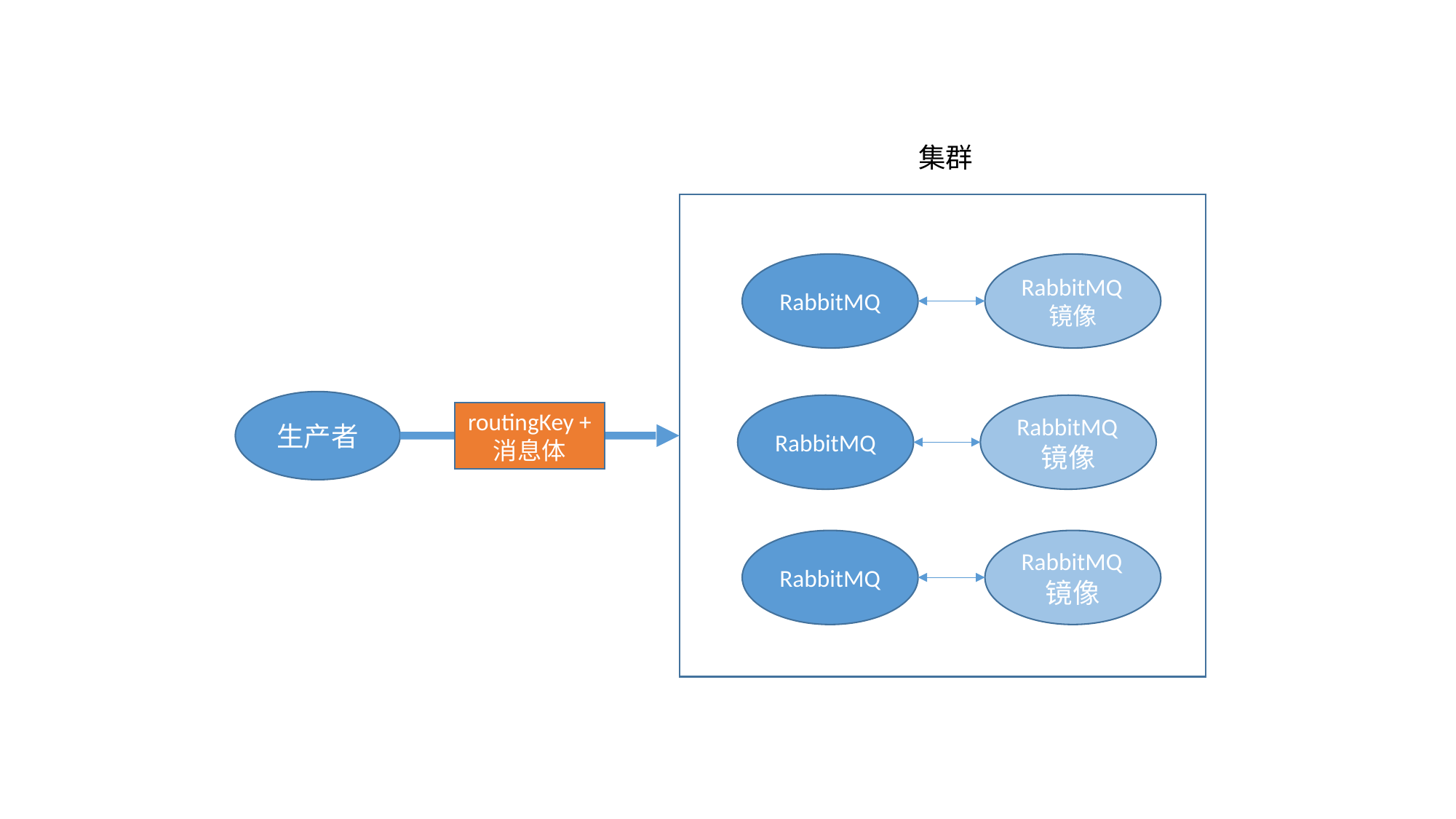

集群

RabbitMQ
RabbitMQ镜像
生产者
RabbitMQ
RabbitMQ镜像
routingKey + 消息体
RabbitMQ
RabbitMQ镜像